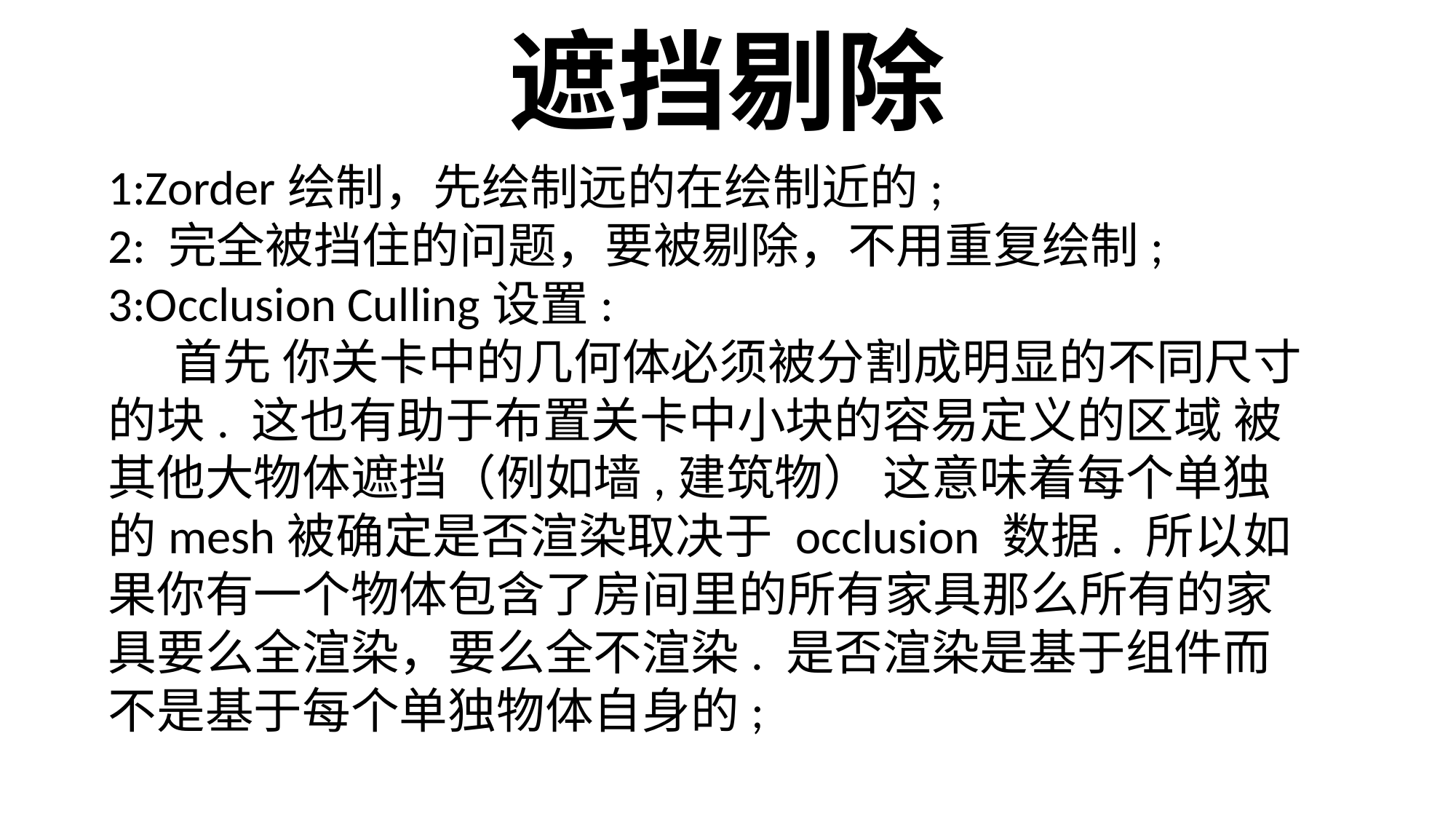

遮挡剔除
1:Zorder绘制，先绘制远的在绘制近的;
2: 完全被挡住的问题，要被剔除，不用重复绘制;
3:Occlusion Culling设置:
     首先 你关卡中的几何体必须被分割成明显的不同尺寸的块. 这也有助于布置关卡中小块的容易定义的区域 被其他大物体遮挡（例如墙,建筑物） 这意味着每个单独的mesh被确定是否渲染取决于 occlusion 数据. 所以如果你有一个物体包含了房间里的所有家具那么所有的家具要么全渲染，要么全不渲染. 是否渲染是基于组件而不是基于每个单独物体自身的;
4